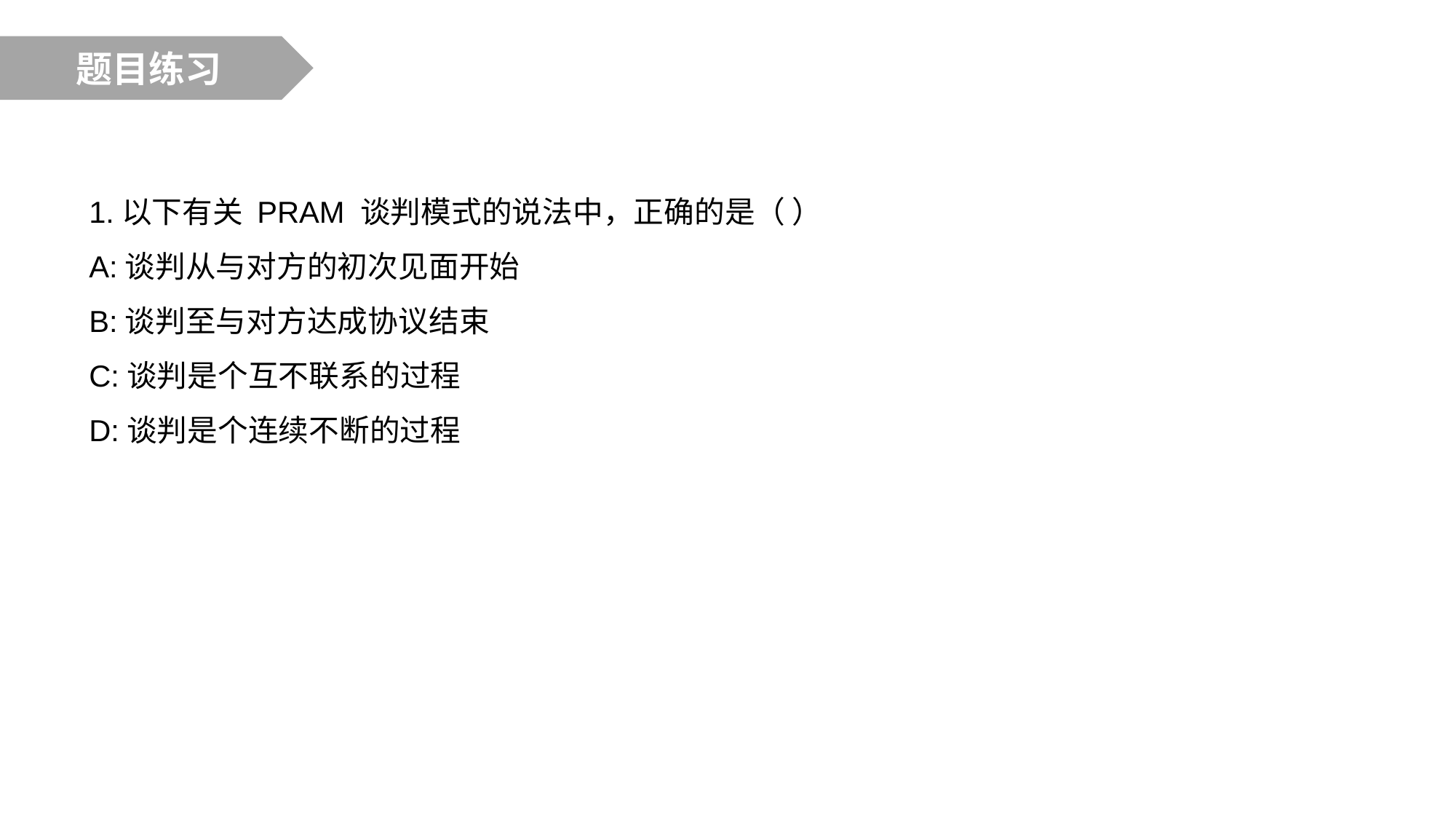

题目练习
1.以下有关 PRAM 谈判模式的说法中，正确的是（ ）
A:谈判从与对方的初次见面开始
B:谈判至与对方达成协议结束
C:谈判是个互不联系的过程
D:谈判是个连续不断的过程